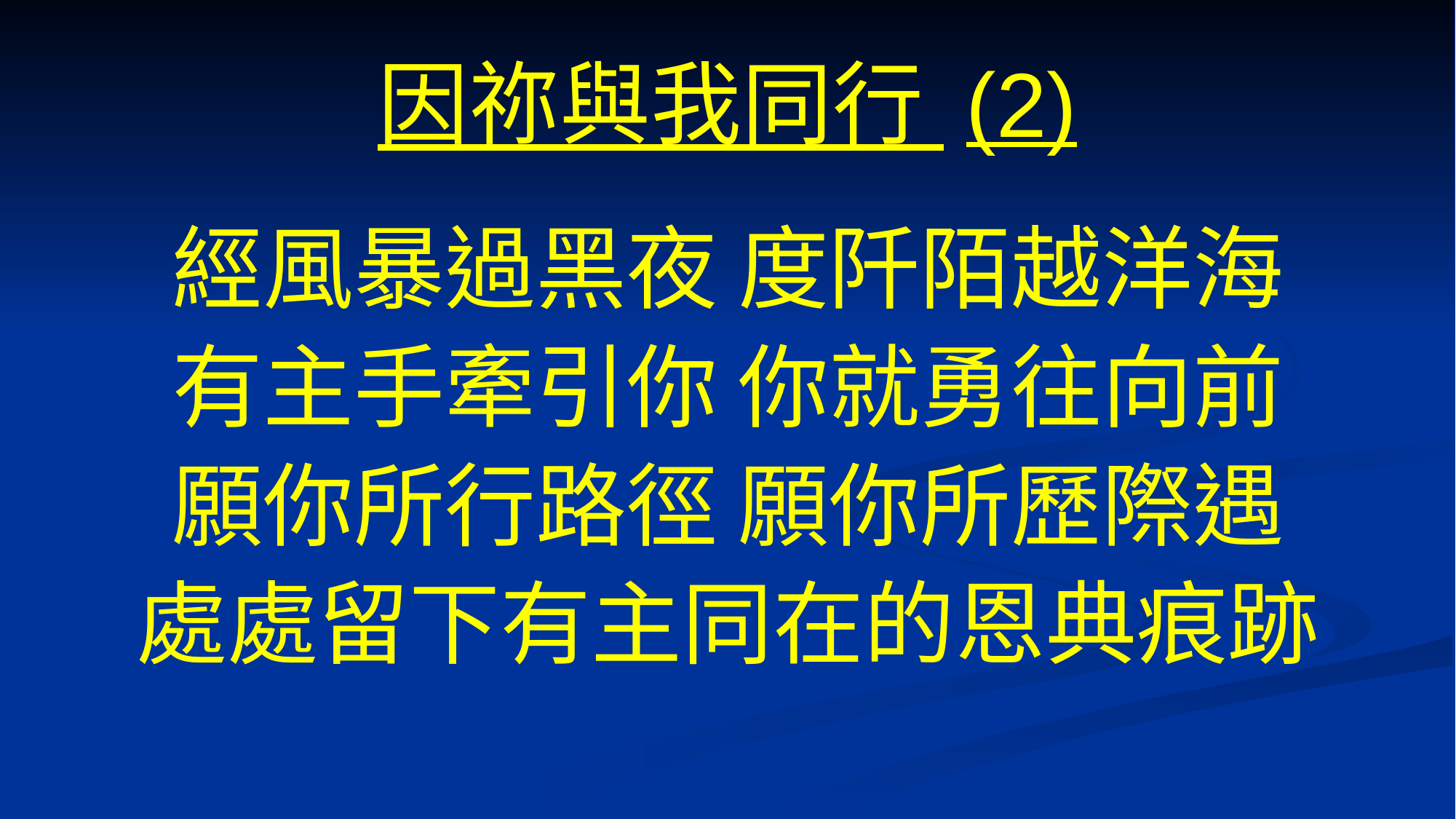

# 因祢與我同行 (2)
經風暴過黑夜 度阡陌越洋海
有主手牽引你 你就勇往向前
願你所行路徑 願你所歷際遇
處處留下有主同在的恩典痕跡